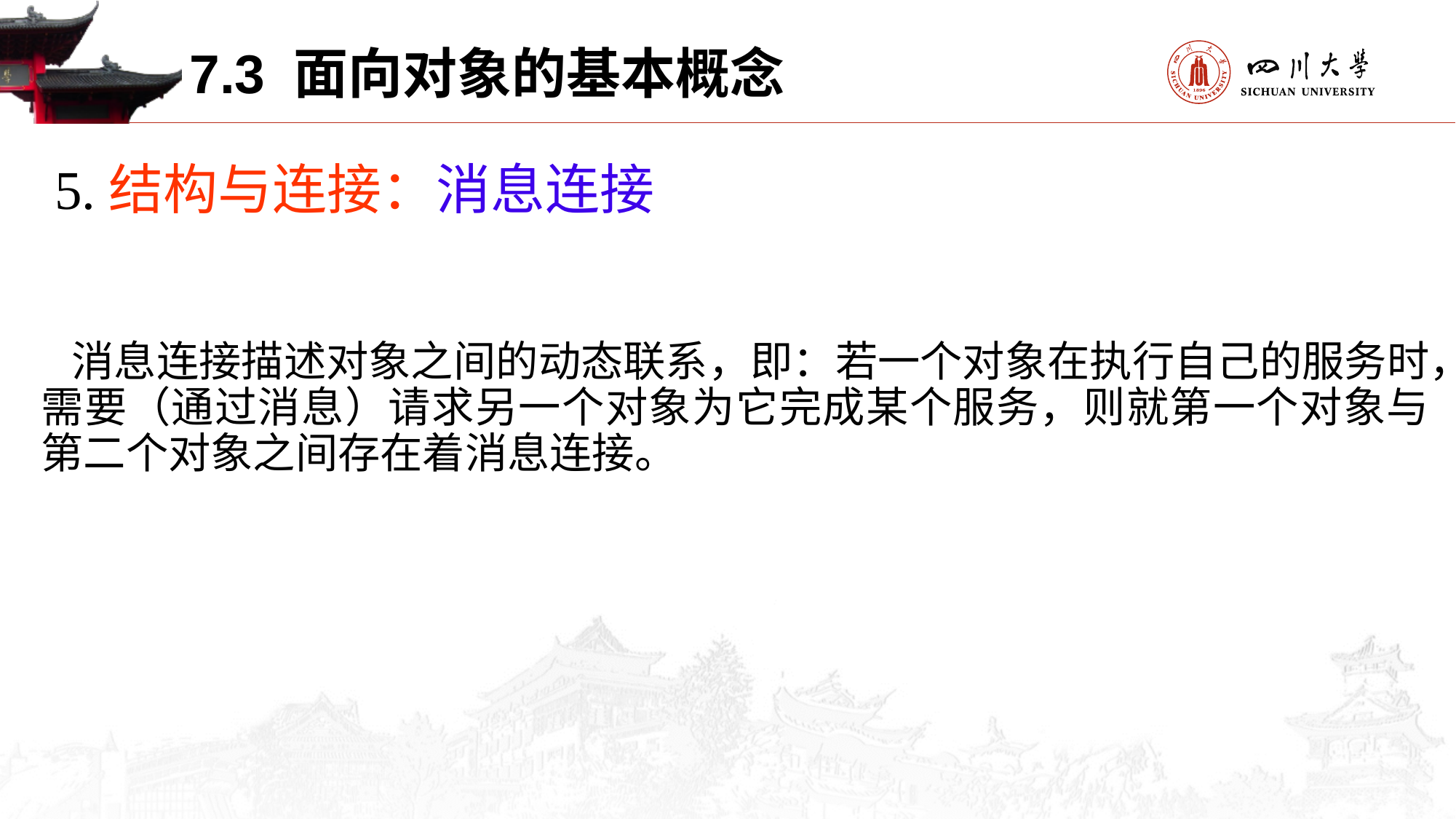

7.3 面向对象的基本概念

   5.结构与连接：消息连接

     消息连接描述对象之间的动态联系，即：若一个对象在执行自己的服务时，需要（通过消息）请求另一个对象为它完成某个服务，则就第一个对象与第二个对象之间存在着消息连接。